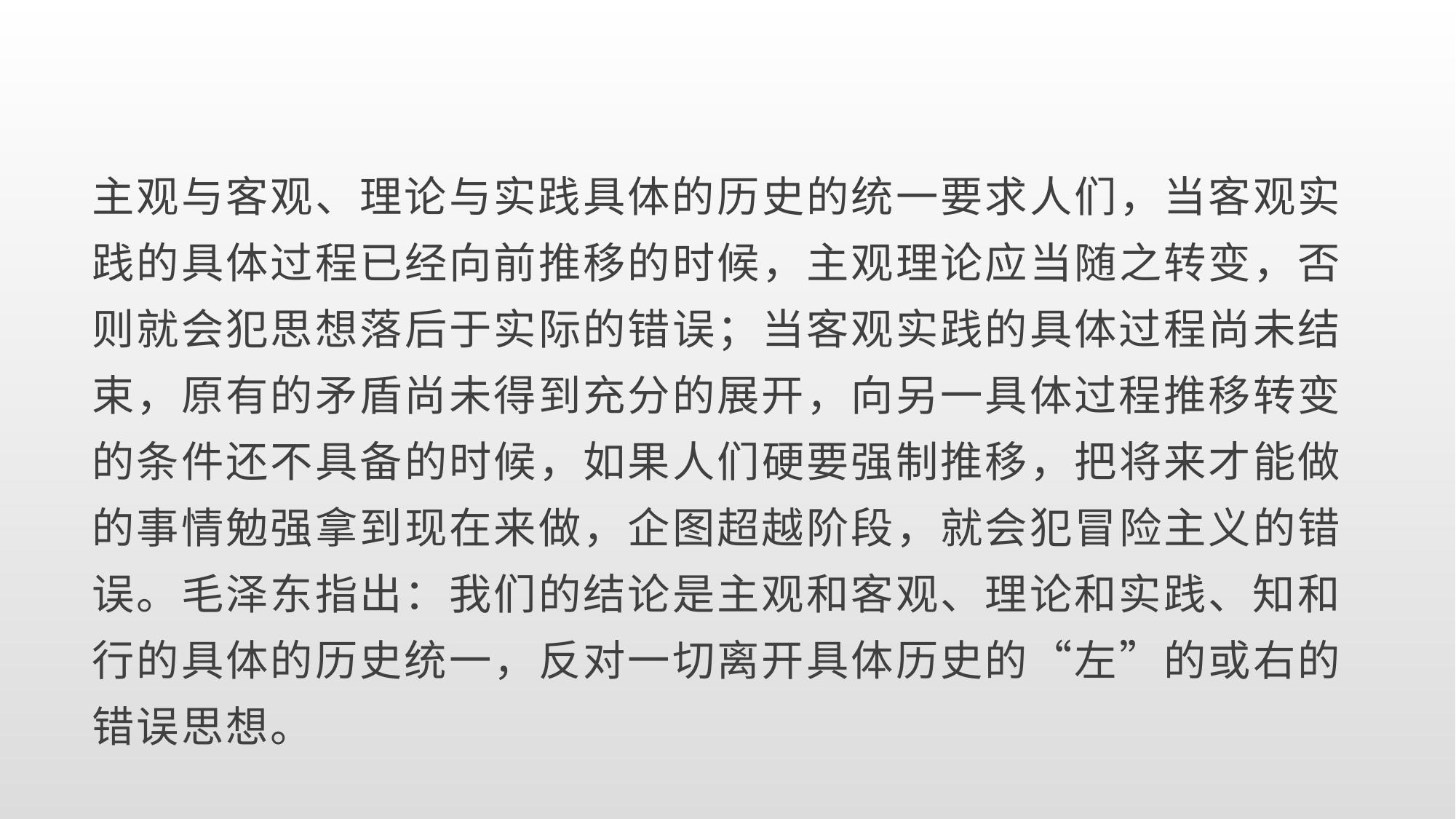

#
主观与客观、理论与实践具体的历史的统一要求人们，当客观实践的具体过程已经向前推移的时候，主观理论应当随之转变，否则就会犯思想落后于实际的错误；当客观实践的具体过程尚未结束，原有的矛盾尚未得到充分的展开，向另一具体过程推移转变的条件还不具备的时候，如果人们硬要强制推移，把将来才能做的事情勉强拿到现在来做，企图超越阶段，就会犯冒险主义的错误。毛泽东指出：我们的结论是主观和客观、理论和实践、知和行的具体的历史统一，反对一切离开具体历史的“左”的或右的错误思想。